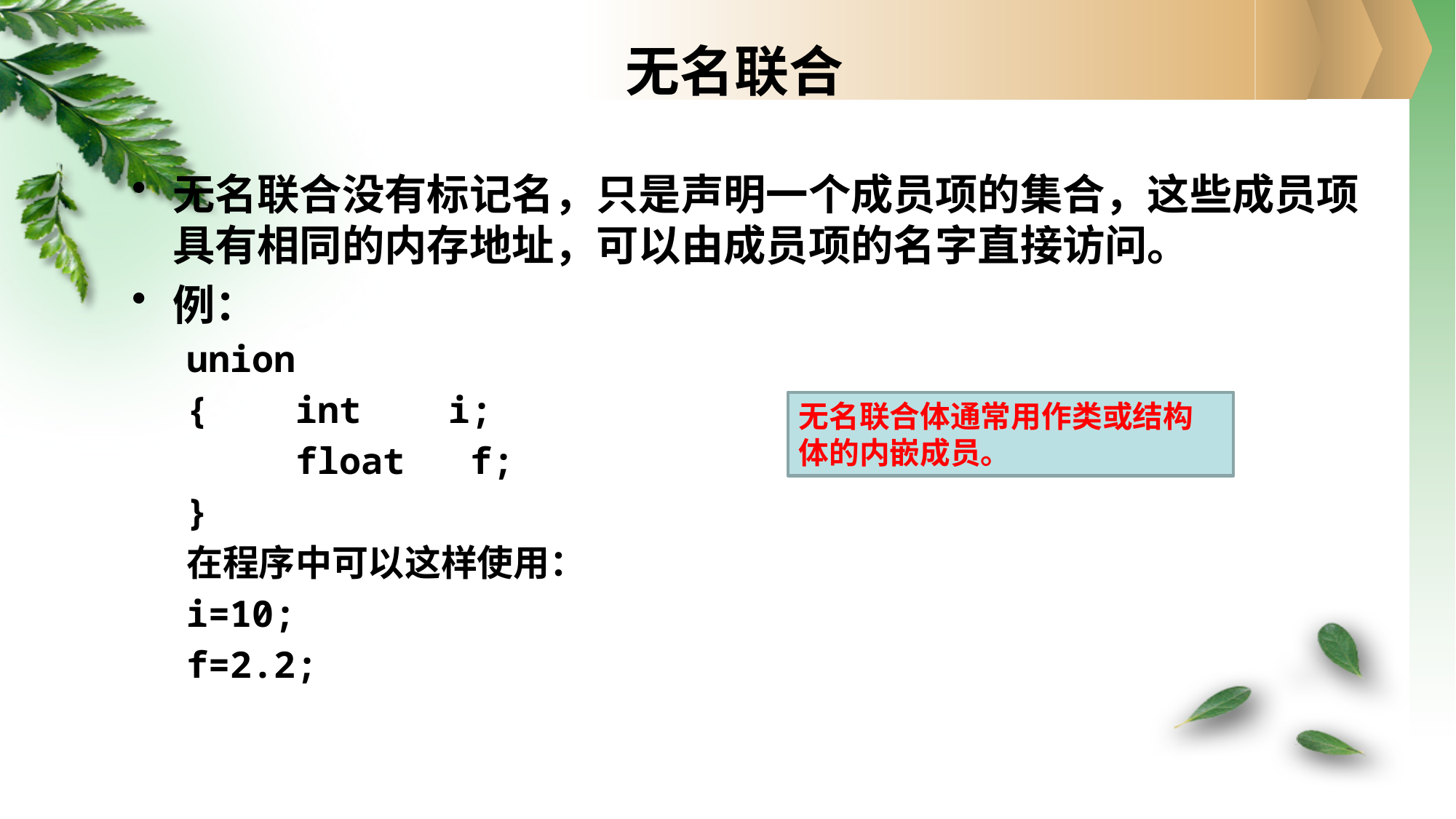

# 无名联合
无名联合没有标记名，只是声明一个成员项的集合，这些成员项具有相同的内存地址，可以由成员项的名字直接访问。
例：
union
{    int    i;
     float   f;
}
在程序中可以这样使用：
i=10;
f=2.2;
无名联合体通常用作类或结构体的内嵌成员。